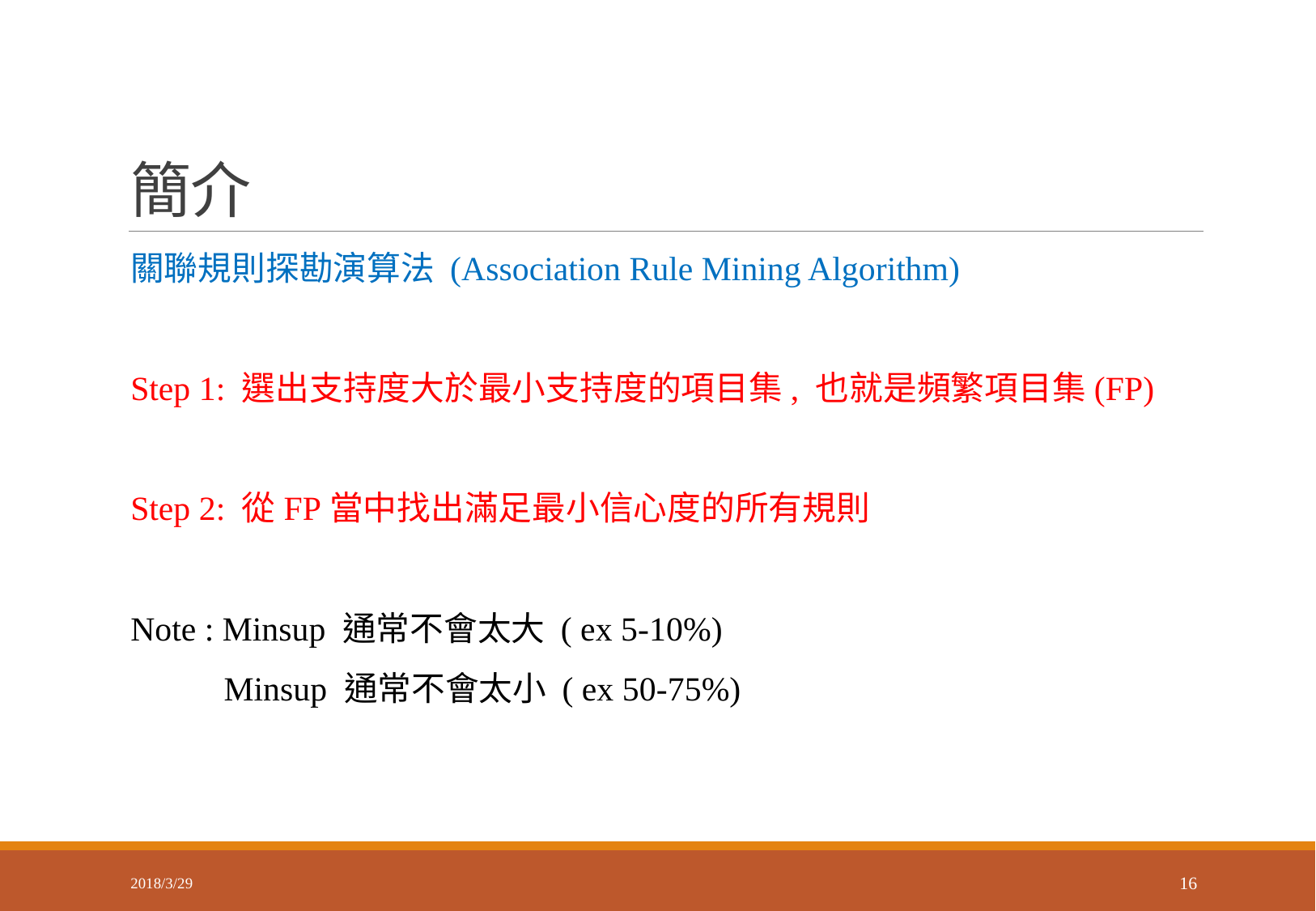

# 簡介
關聯規則探勘演算法 (Association Rule Mining Algorithm)

Step 1: 選出支持度大於最小支持度的項目集, 也就是頻繁項目集(FP)

Step 2: 從FP當中找出滿足最小信心度的所有規則

Note : Minsup 通常不會太大 ( ex 5-10%)
           Minsup 通常不會太小 ( ex 50-75%)

2018/3/29
16